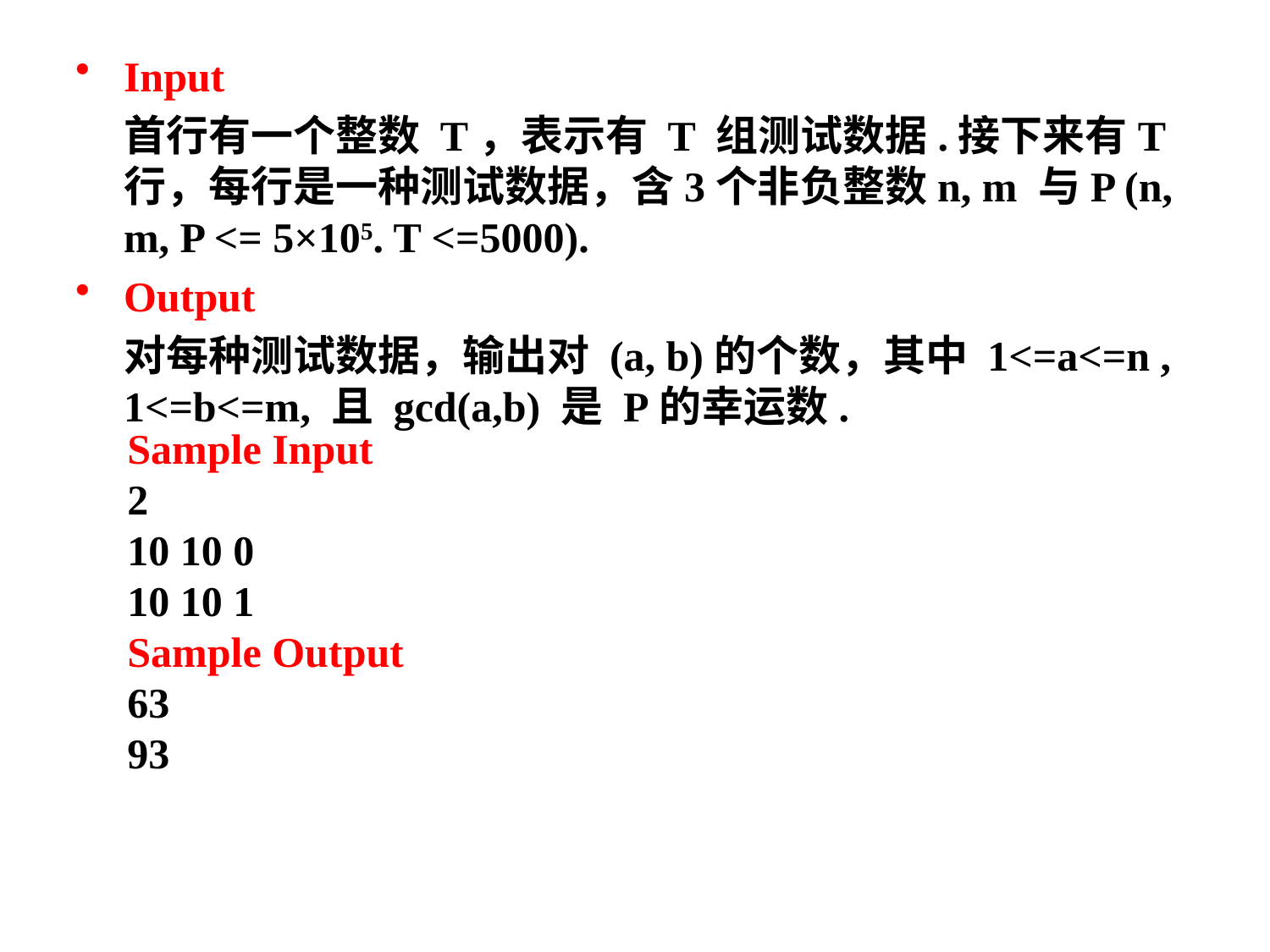

Input
    首行有一个整数 T，表示有 T 组测试数据.接下来有T行，每行是一种测试数据，含3个非负整数n, m 与P (n, m, P <= 5×105. T <=5000).
Output
    对每种测试数据，输出对 (a, b)的个数，其中 1<=a<=n , 1<=b<=m, 且 gcd(a,b) 是 P的幸运数.
Sample Input
2
10 10 0
10 10 1
Sample Output
63
93